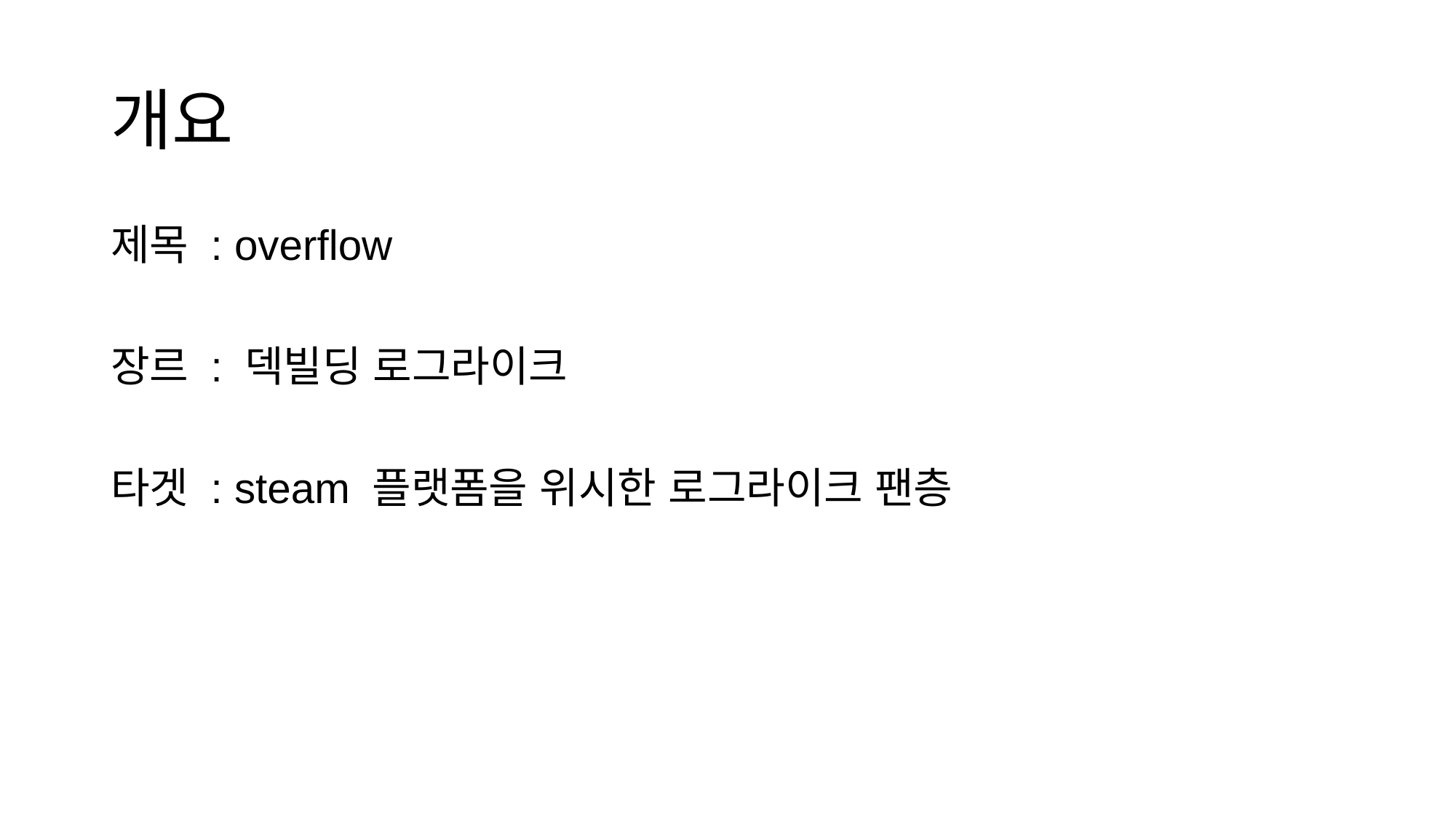

# 개요
제목 : overflow

장르 : 덱빌딩 로그라이크

타겟 : steam 플랫폼을 위시한 로그라이크 팬층